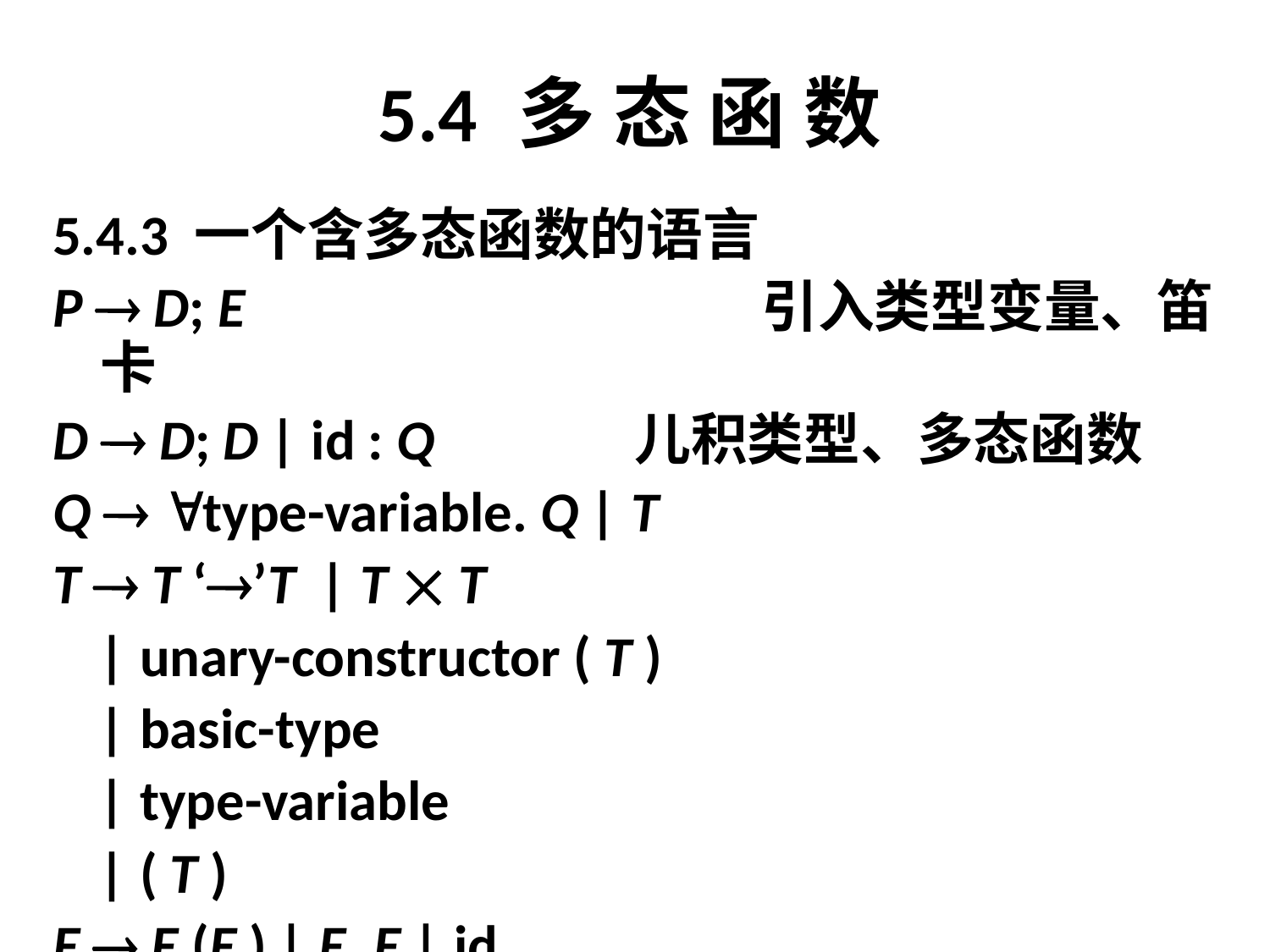

# 5.4 多 态 函 数
5.4.3 一个含多态函数的语言
P → D; E				 引入类型变量、笛卡
D → D; D | id : Q		 儿积类型、多态函数
Q → ∀type-variable. Q | T
T → T ‘→’T  | T × T
	| unary-constructor ( T )
	| basic-type
	| type-variable
	| ( T )
E → E (E ) | E, E | id